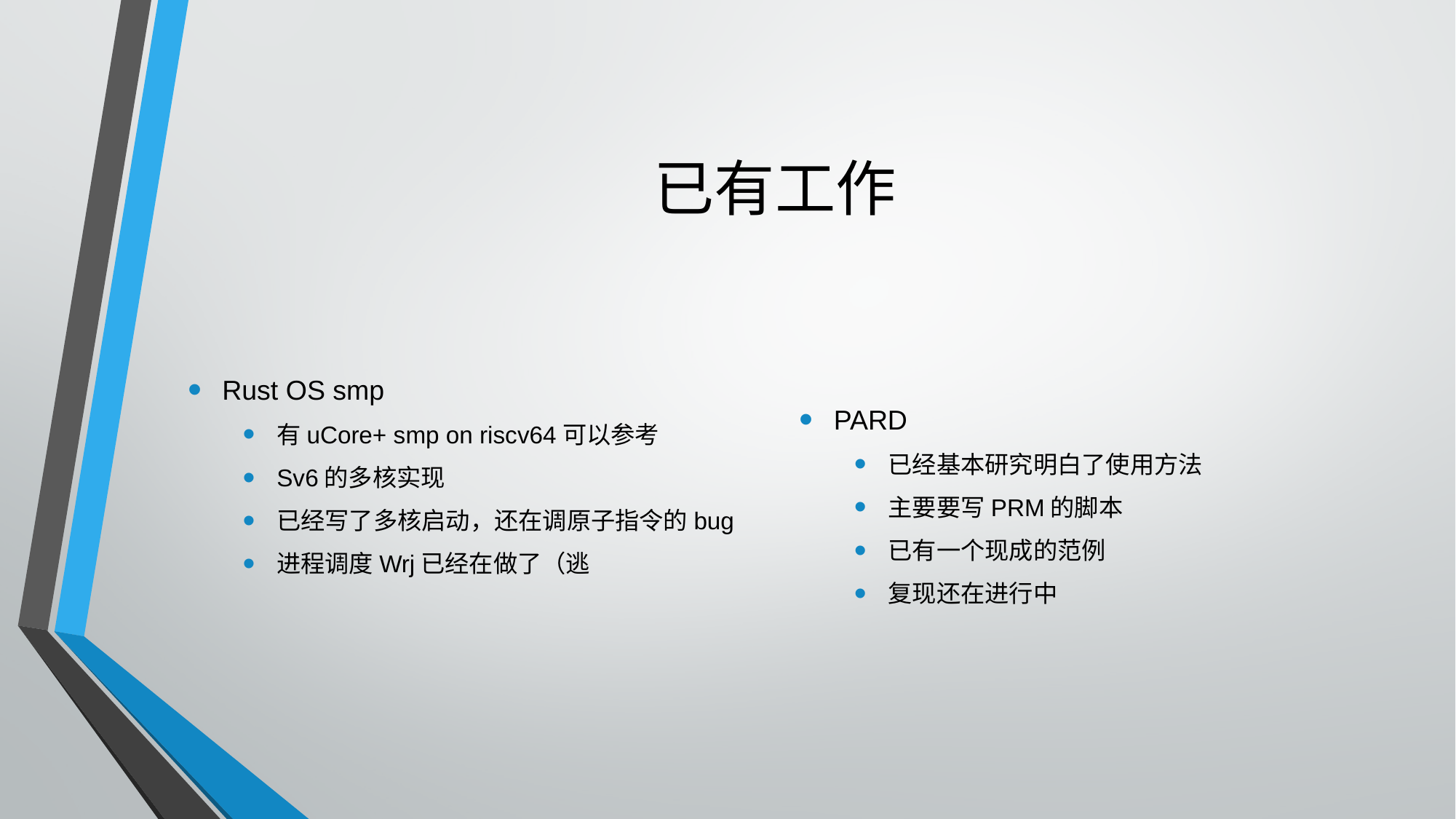

# 已有工作
Rust OS smp
有uCore+ smp on riscv64可以参考
Sv6的多核实现
已经写了多核启动，还在调原子指令的bug
进程调度Wrj已经在做了（逃

PARD
已经基本研究明白了使用方法
主要要写PRM的脚本
已有一个现成的范例
复现还在进行中